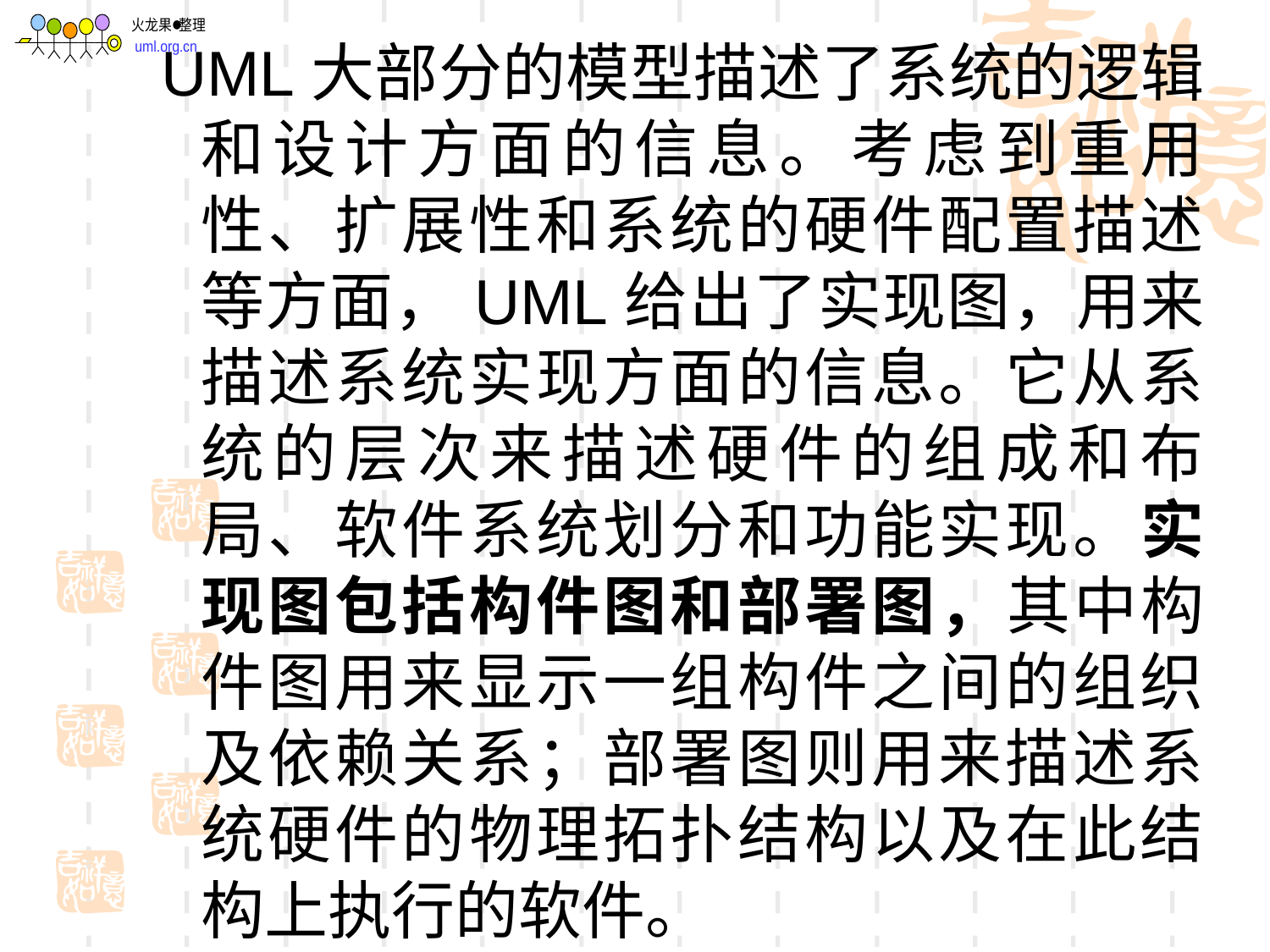

UML大部分的模型描述了系统的逻辑和设计方面的信息。考虑到重用性、扩展性和系统的硬件配置描述等方面，UML给出了实现图，用来描述系统实现方面的信息。它从系统的层次来描述硬件的组成和布局、软件系统划分和功能实现。实现图包括构件图和部署图，其中构件图用来显示一组构件之间的组织及依赖关系；部署图则用来描述系统硬件的物理拓扑结构以及在此结构上执行的软件。